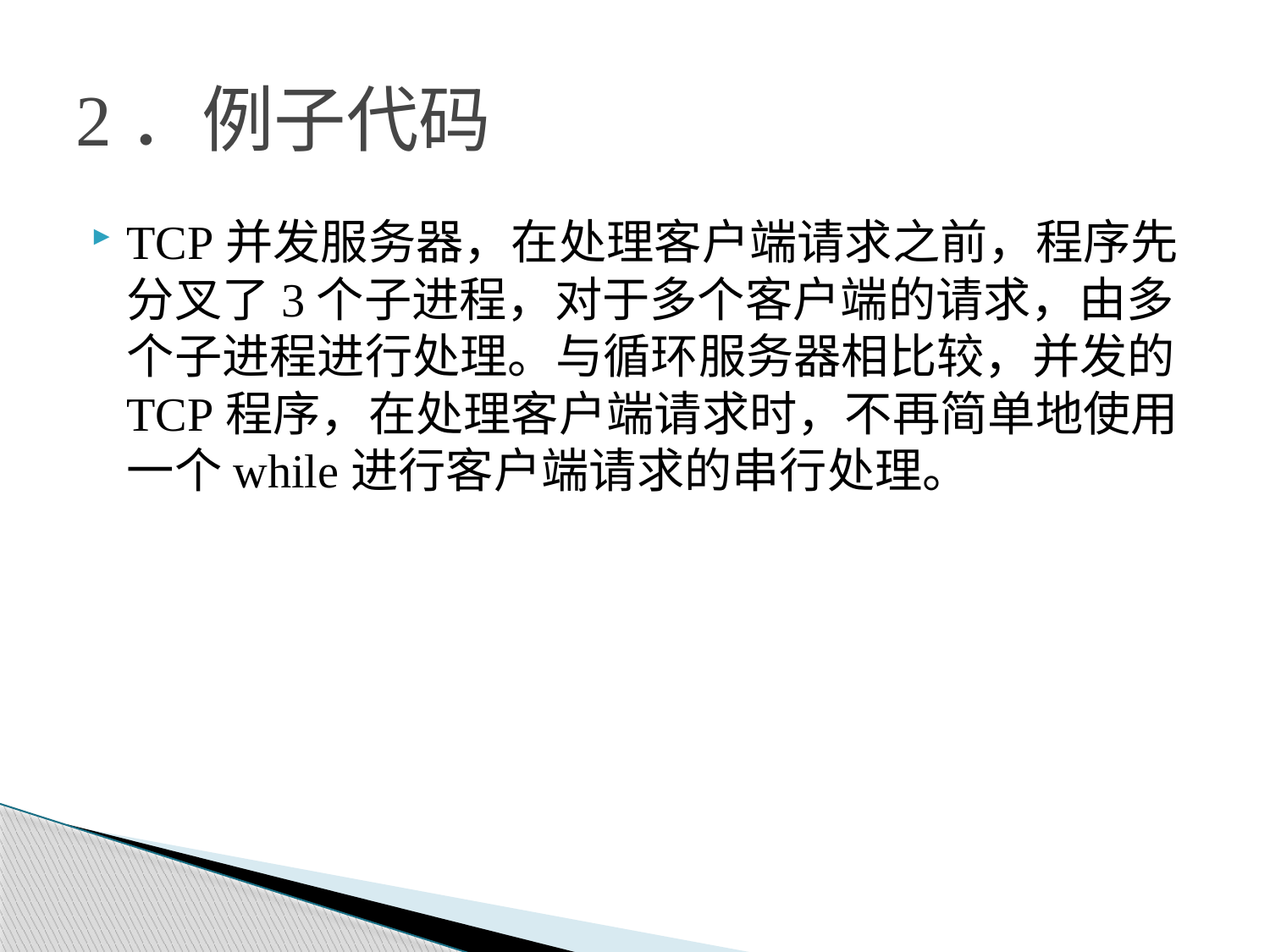

# 2．例子代码
TCP并发服务器，在处理客户端请求之前，程序先分叉了3个子进程，对于多个客户端的请求，由多个子进程进行处理。与循环服务器相比较，并发的TCP程序，在处理客户端请求时，不再简单地使用一个while进行客户端请求的串行处理。